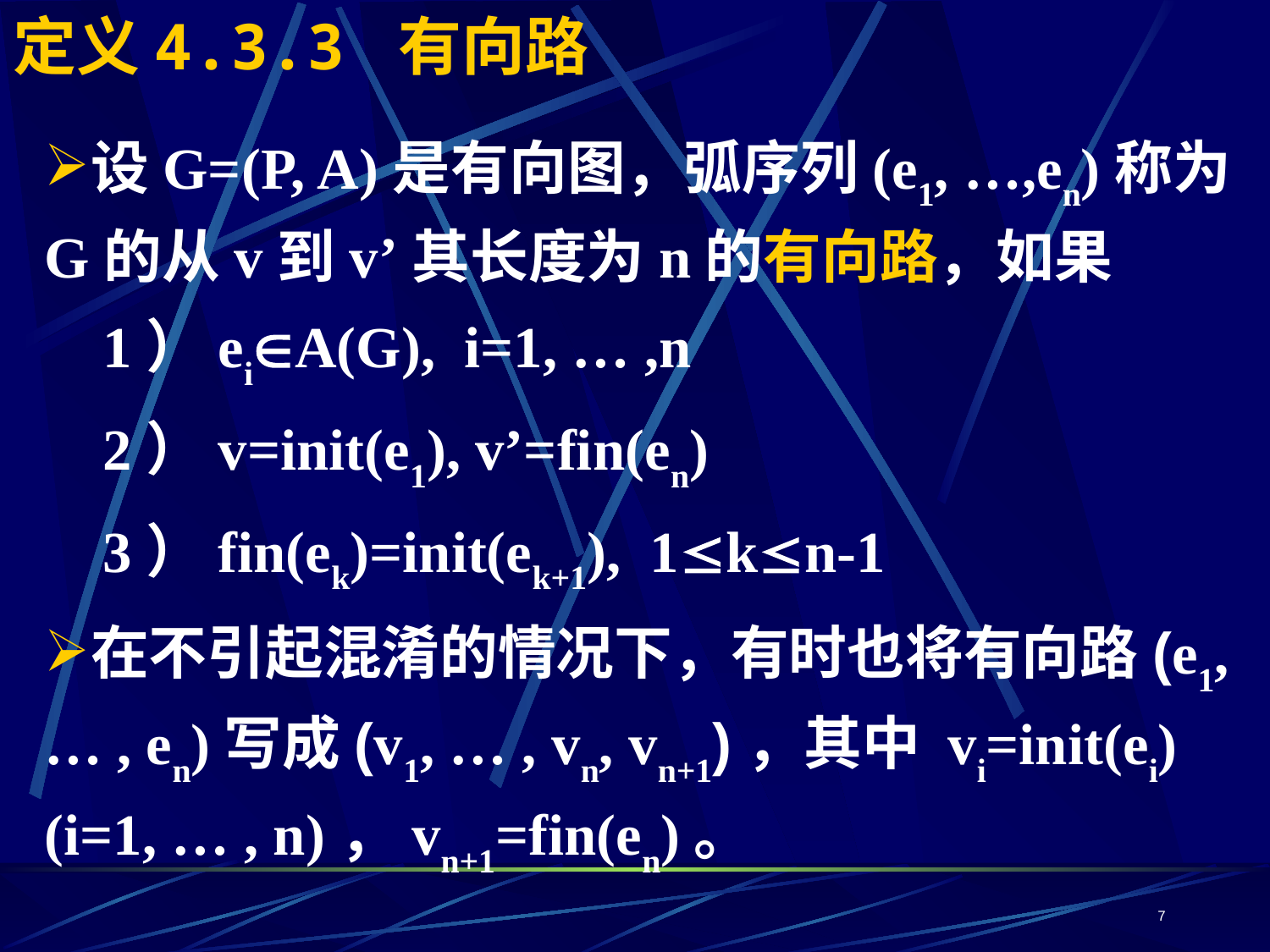

# 定义4.3.3 有向路
设G=(P, A)是有向图，弧序列(e1, …,en)称为G的从v到v’其长度为n的有向路，如果
    1）ei∈A(G),  i=1, … ,n
    2）v=init(e1), v’=fin(en)
    3）fin(ek)=init(ek+1),  1≤k≤n-1
在不引起混淆的情况下，有时也将有向路(e1, … , en)写成(v1, … , vn, vn+1)，其中 vi=init(ei) (i=1, … , n)，vn+1=fin(en)。
7